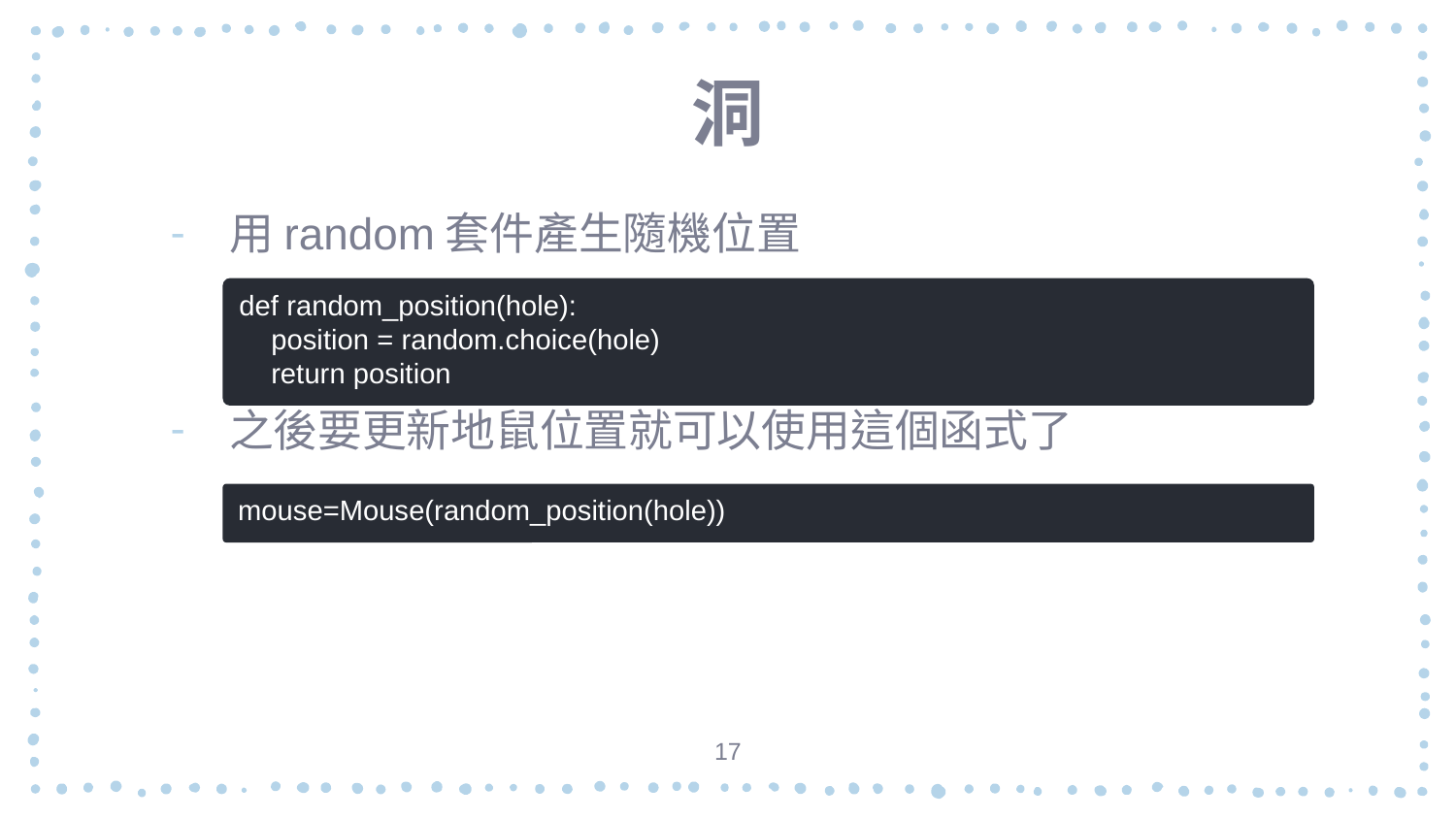

# 洞
用random套件產生隨機位置

之後要更新地鼠位置就可以使用這個函式了
def random_position(hole):
    position = random.choice(hole)
    return position
mouse=Mouse(random_position(hole))
17